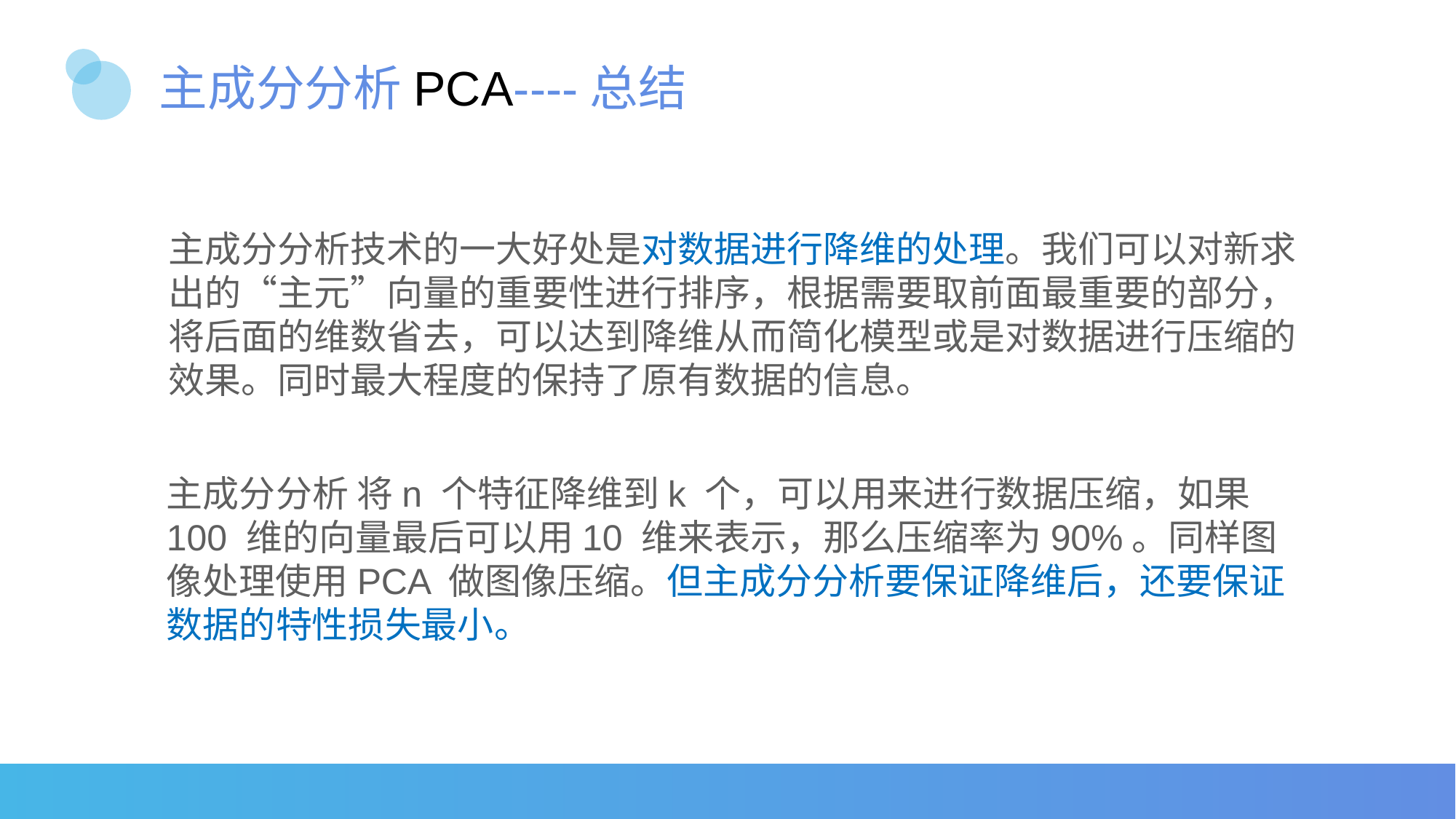

# 主成分分析PCA----总结
主成分分析技术的一大好处是对数据进行降维的处理。我们可以对新求出的“主元”向量的重要性进行排序，根据需要取前面最重要的部分，将后面的维数省去，可以达到降维从而简化模型或是对数据进行压缩的效果。同时最大程度的保持了原有数据的信息。
主成分分析 将n 个特征降维到k 个，可以用来进行数据压缩，如果100 维的向量最后可以用10 维来表示，那么压缩率为90%。同样图像处理使用PCA 做图像压缩。但主成分分析要保证降维后，还要保证数据的特性损失最小。